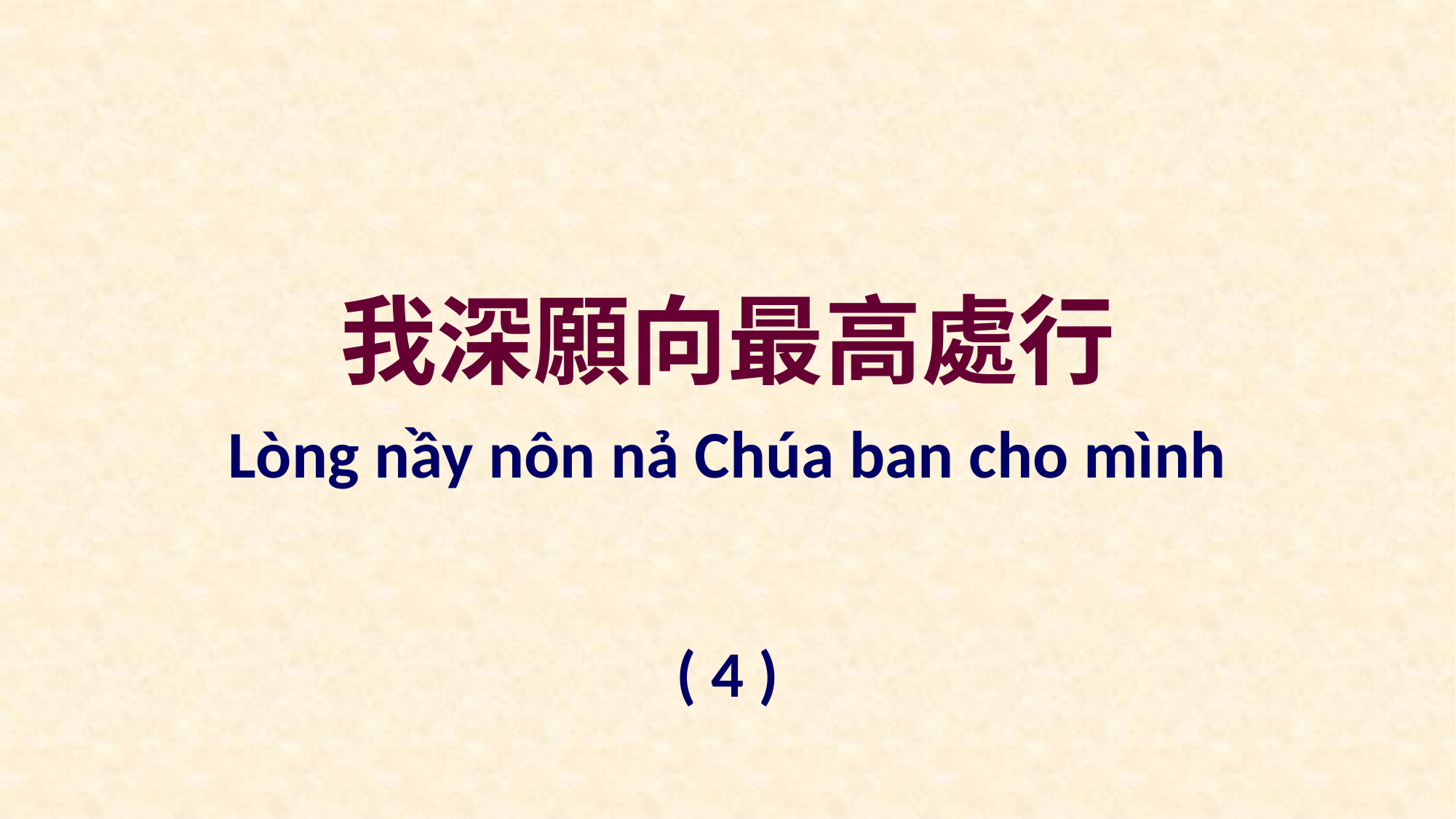

我深願向最高處行
Lòng nầy nôn nả Chúa ban cho mình
( 4 )